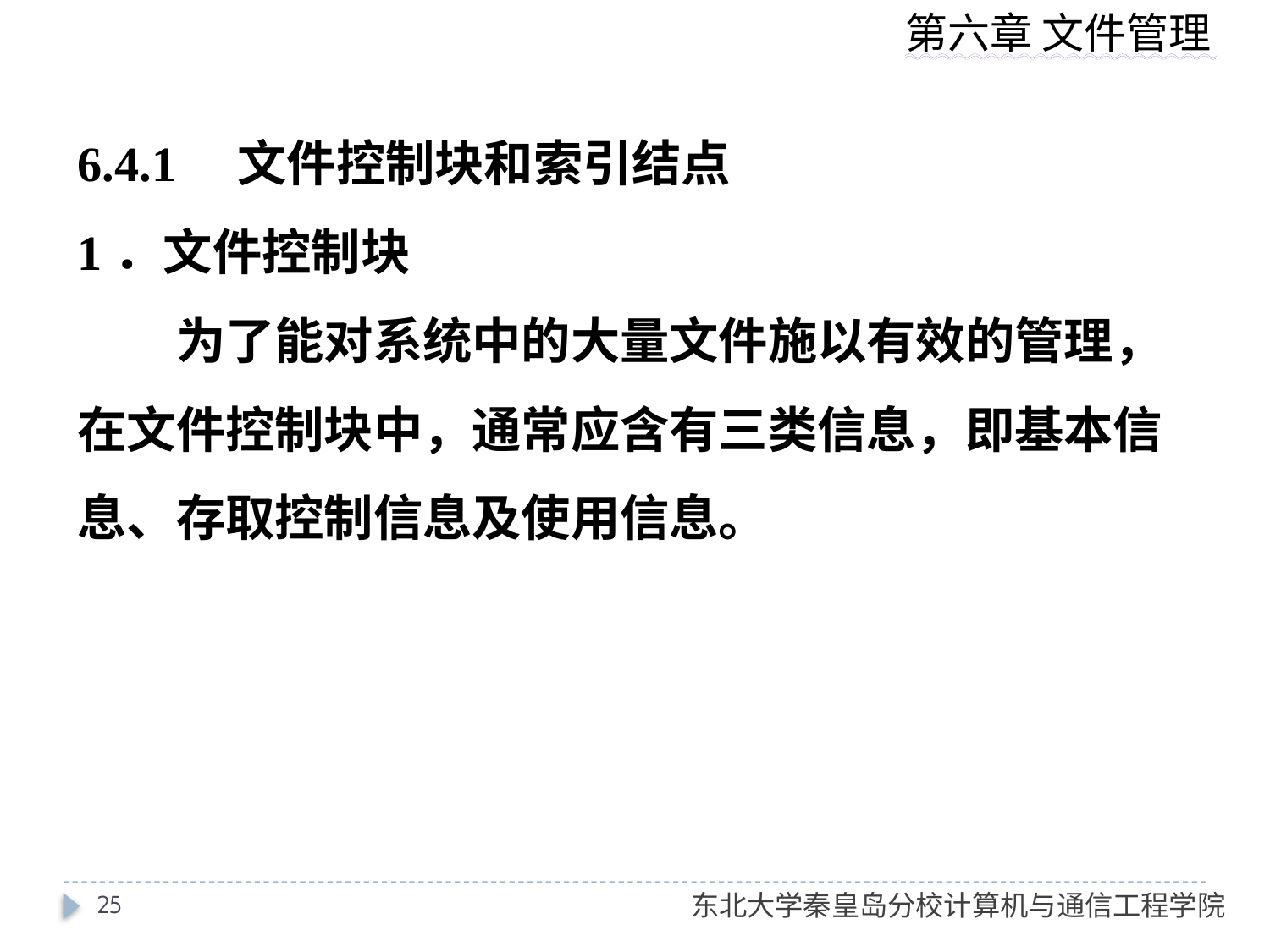

6.4.1　文件控制块和索引结点
1．文件控制块
　　为了能对系统中的大量文件施以有效的管理，在文件控制块中，通常应含有三类信息，即基本信息、存取控制信息及使用信息。

25